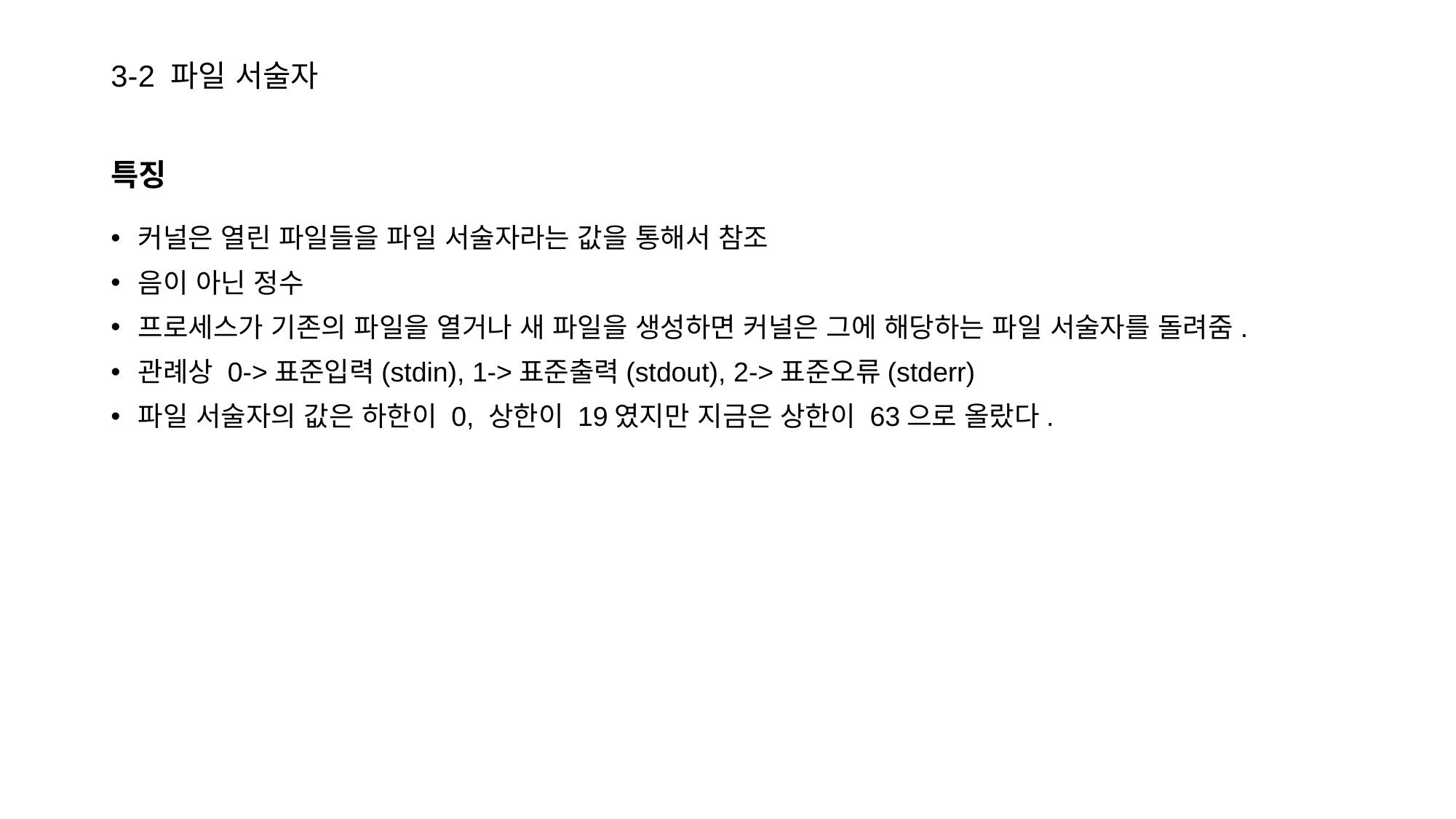

# 3-2 파일 서술자
특징
커널은 열린 파일들을 파일 서술자라는 값을 통해서 참조
음이 아닌 정수
프로세스가 기존의 파일을 열거나 새 파일을 생성하면 커널은 그에 해당하는 파일 서술자를 돌려줌.
관례상 0->표준입력(stdin), 1->표준출력(stdout), 2->표준오류(stderr)
파일 서술자의 값은 하한이 0, 상한이 19였지만 지금은 상한이 63으로 올랐다.